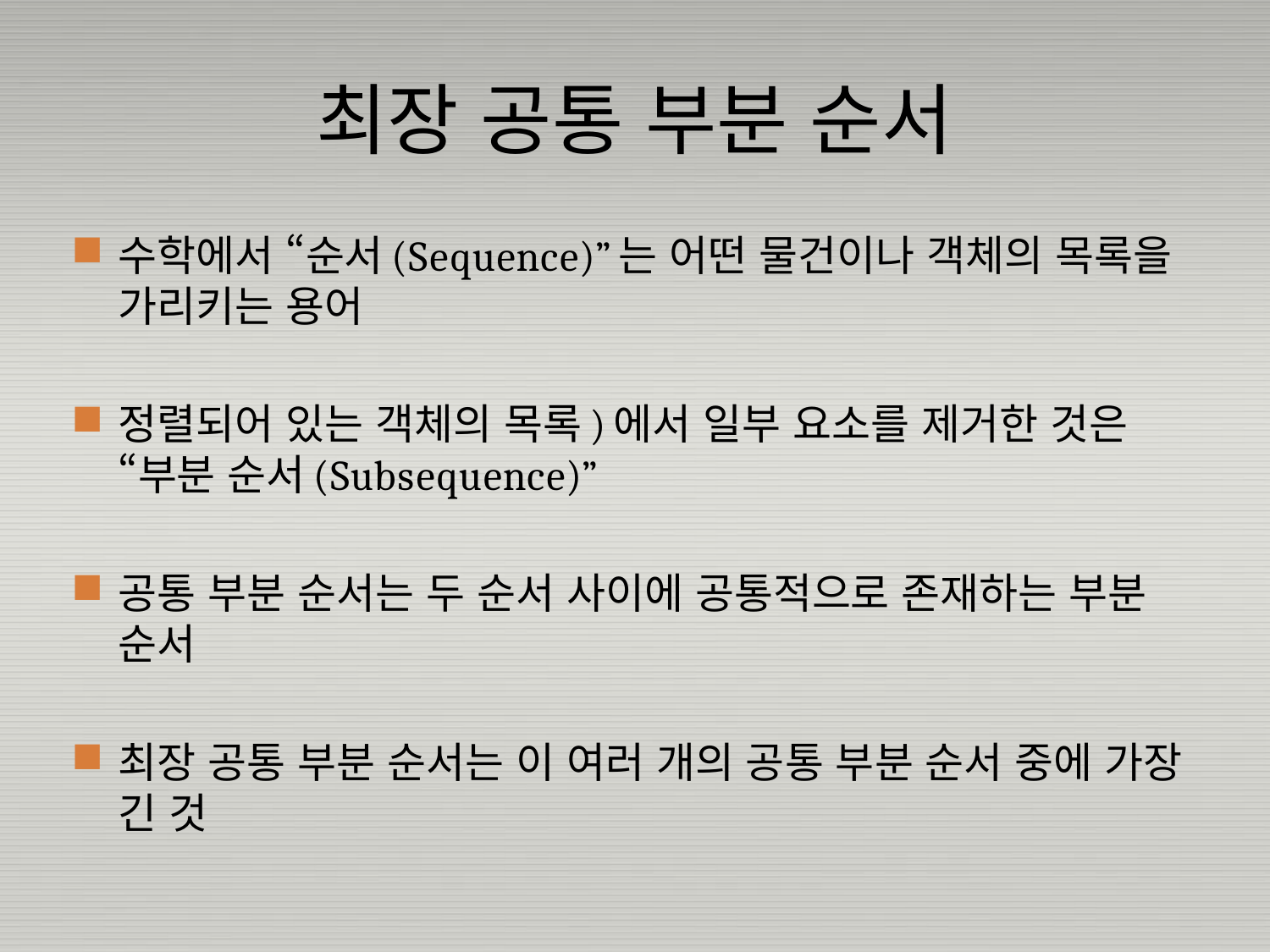

# 최장 공통 부분 순서
수학에서 “순서(Sequence)”는 어떤 물건이나 객체의 목록을 가리키는 용어

정렬되어 있는 객체의 목록)에서 일부 요소를 제거한 것은 “부분 순서(Subsequence)”

공통 부분 순서는 두 순서 사이에 공통적으로 존재하는 부분 순서

최장 공통 부분 순서는 이 여러 개의 공통 부분 순서 중에 가장 긴 것